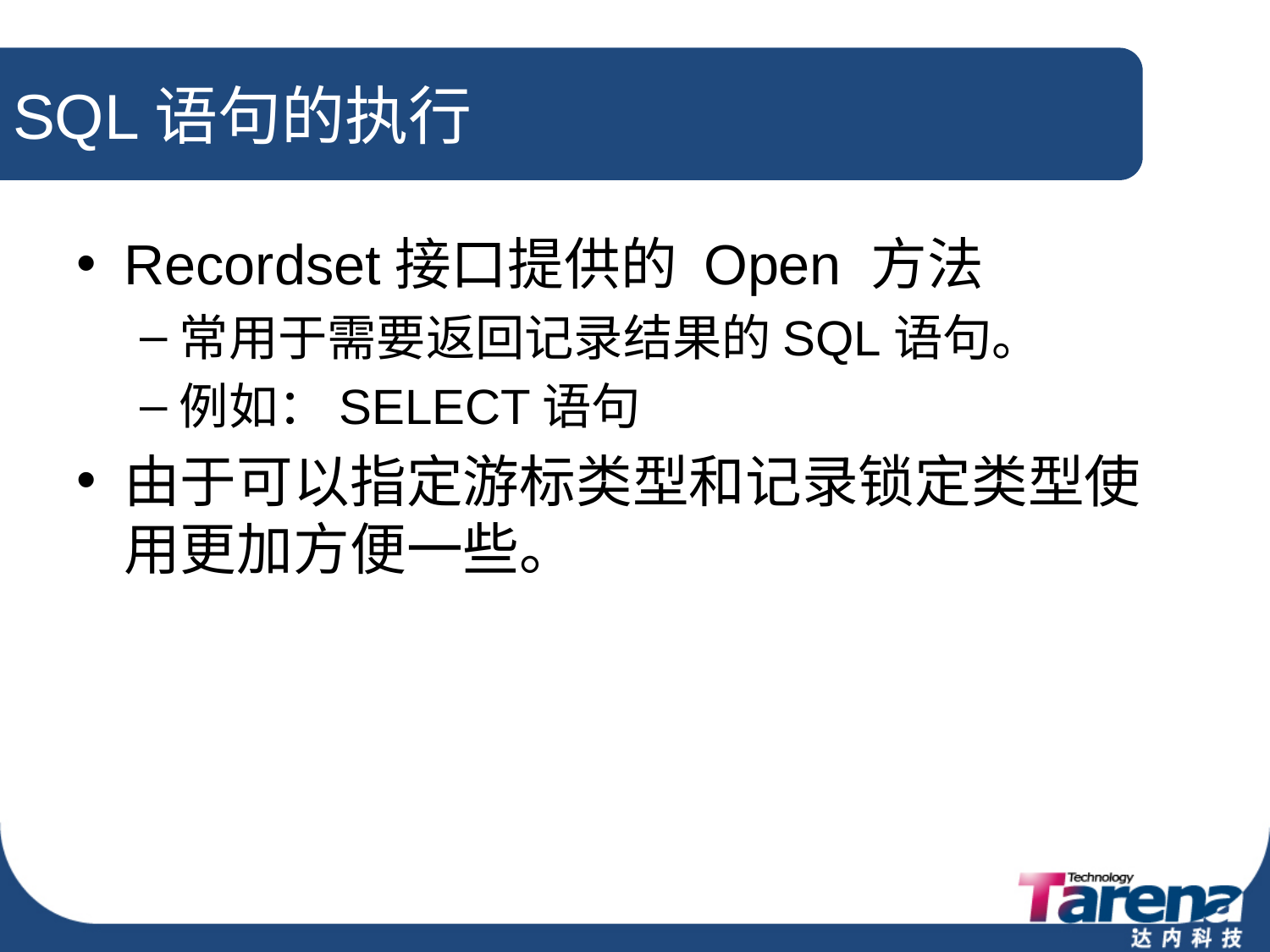

# SQL语句的执行
Recordset接口提供的 Open 方法
常用于需要返回记录结果的SQL语句。
例如：SELECT语句
由于可以指定游标类型和记录锁定类型使用更加方便一些。